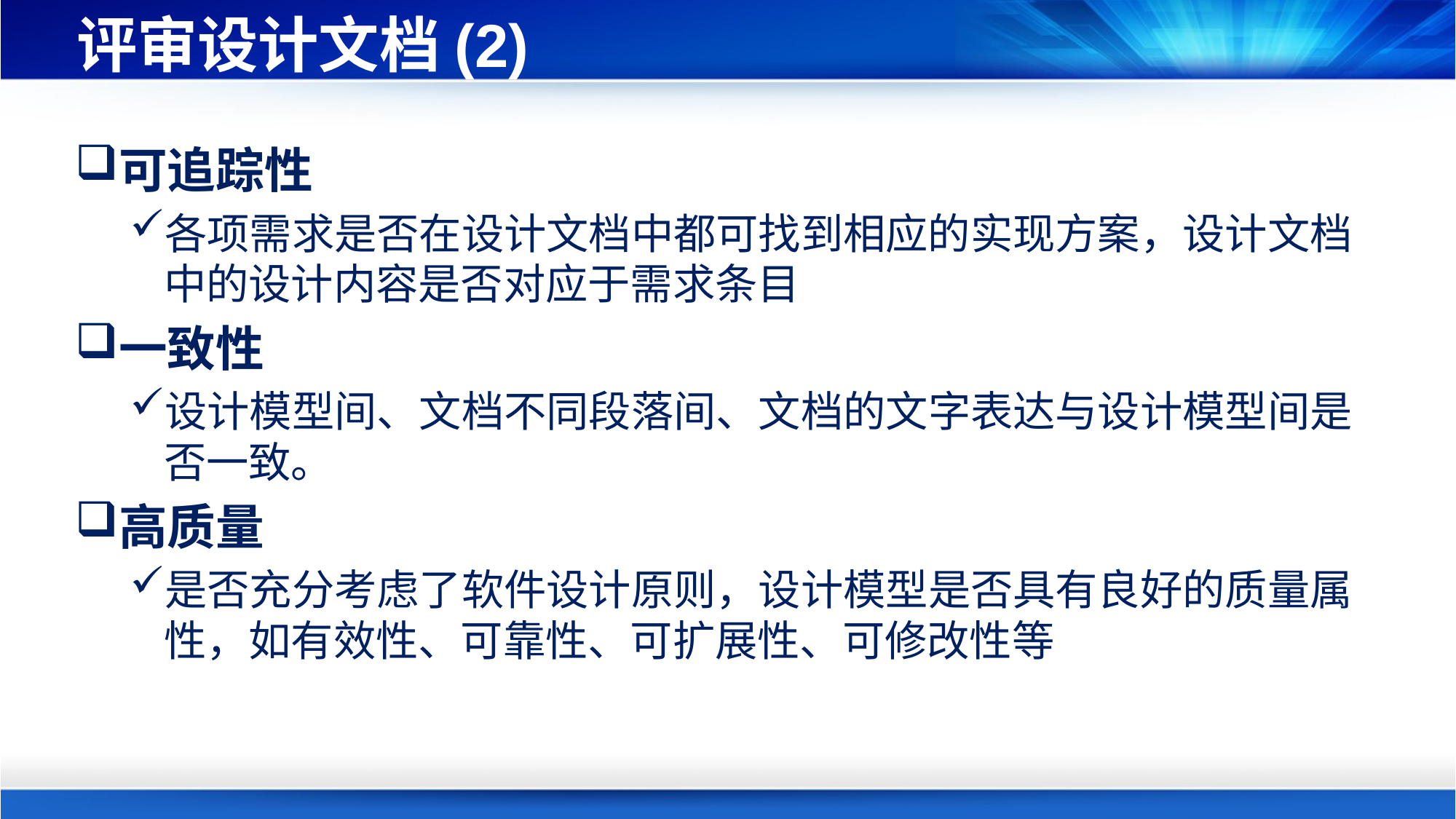

# 评审设计文档(2)
可追踪性
各项需求是否在设计文档中都可找到相应的实现方案，设计文档中的设计内容是否对应于需求条目
一致性
设计模型间、文档不同段落间、文档的文字表达与设计模型间是否一致。
高质量
是否充分考虑了软件设计原则，设计模型是否具有良好的质量属性，如有效性、可靠性、可扩展性、可修改性等